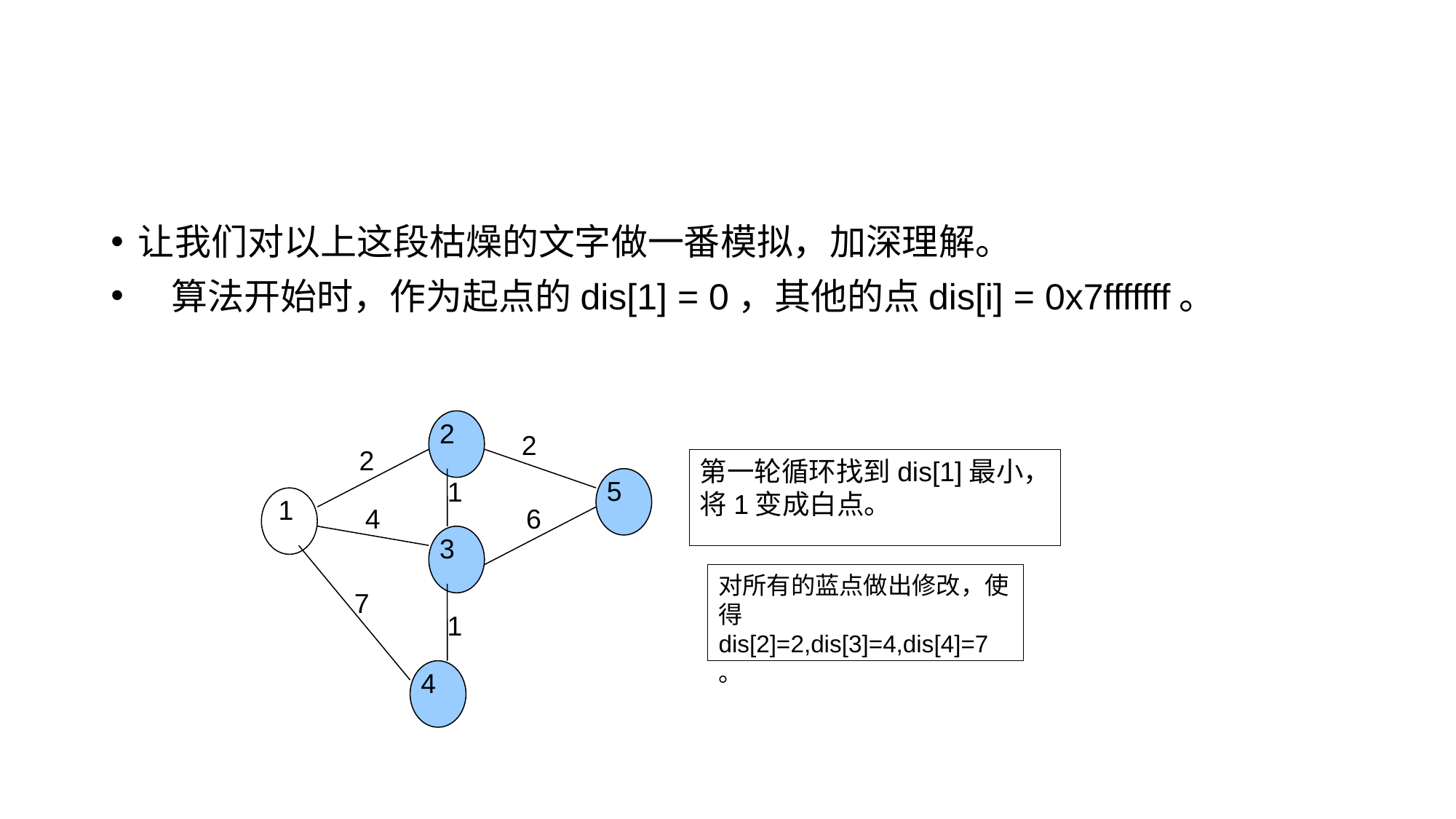

#
让我们对以上这段枯燥的文字做一番模拟，加深理解。
   算法开始时，作为起点的dis[1] = 0，其他的点dis[i] = 0x7fffffff。

2

2

2

5

1

1

4

6

3

7

1

4

第一轮循环找到dis[1]最小，将1变成白点。

对所有的蓝点做出修改，使得dis[2]=2,dis[3]=4,dis[4]=7。